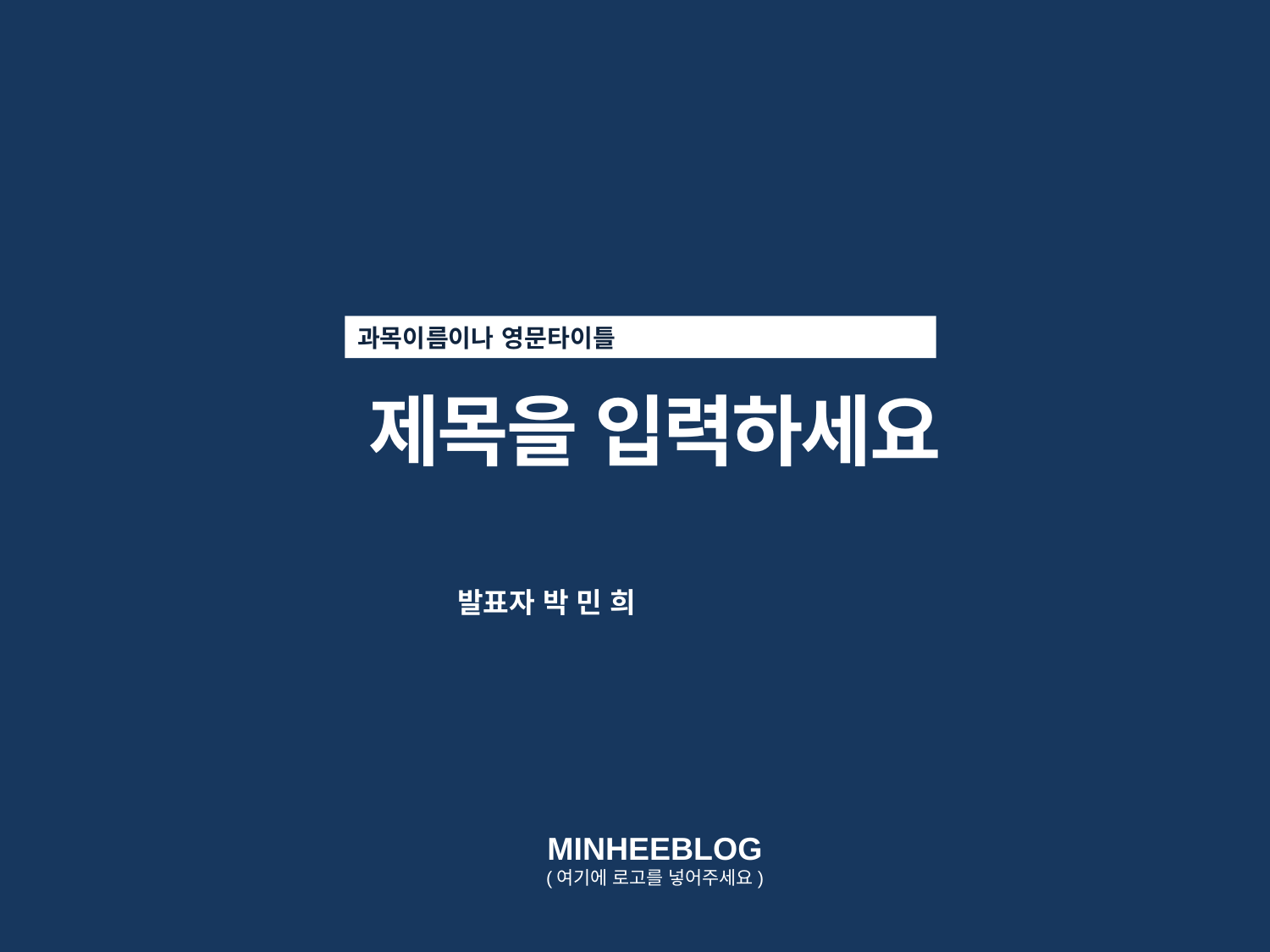

과목이름이나 영문타이틀
 제목을 입력하세요
발표자 박 민 희
MINHEEBLOG
(여기에 로고를 넣어주세요)